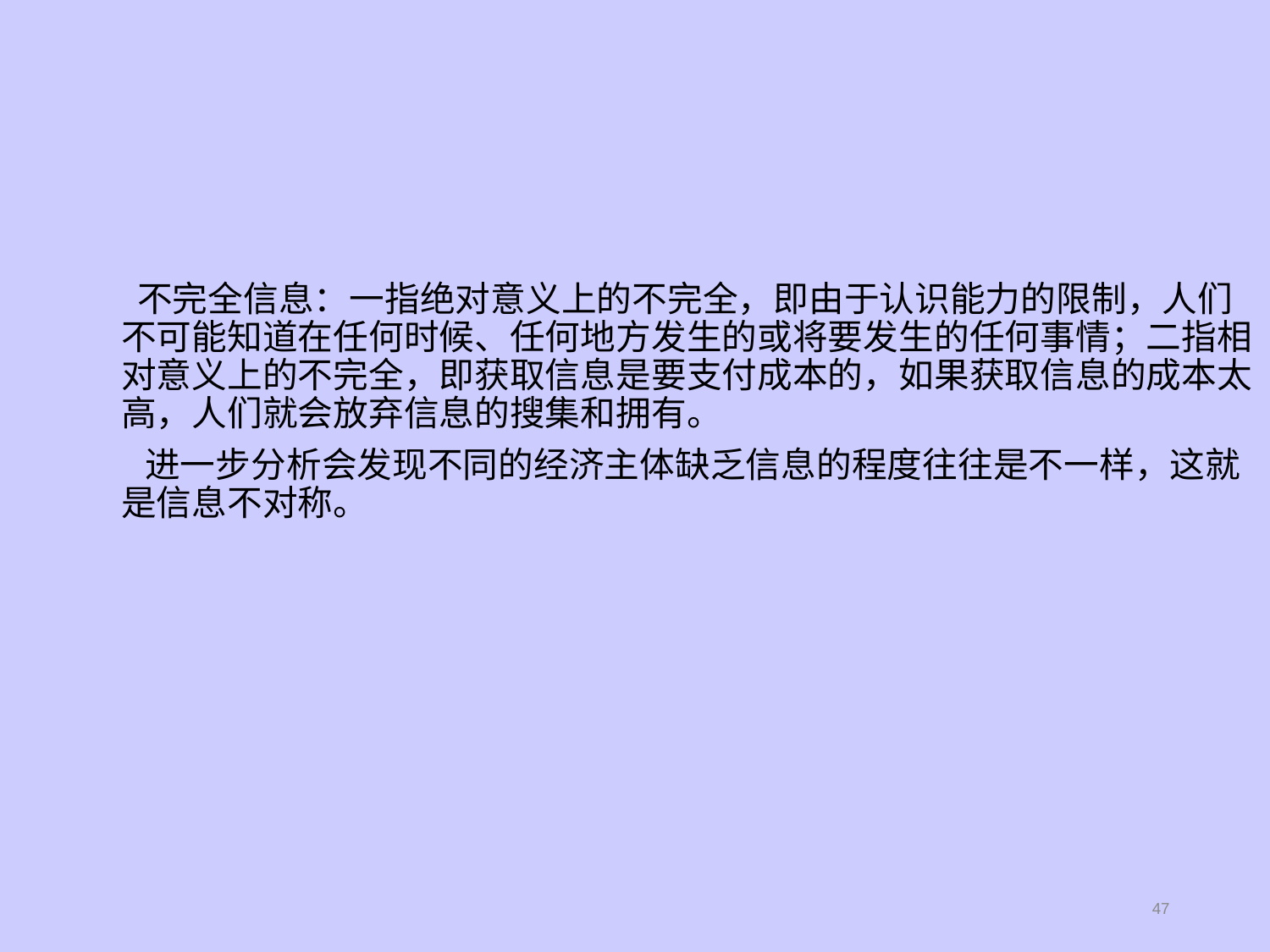

#
    不完全信息：一指绝对意义上的不完全，即由于认识能力的限制，人们不可能知道在任何时候、任何地方发生的或将要发生的任何事情；二指相对意义上的不完全，即获取信息是要支付成本的，如果获取信息的成本太高，人们就会放弃信息的搜集和拥有。
     进一步分析会发现不同的经济主体缺乏信息的程度往往是不一样，这就是信息不对称。
47